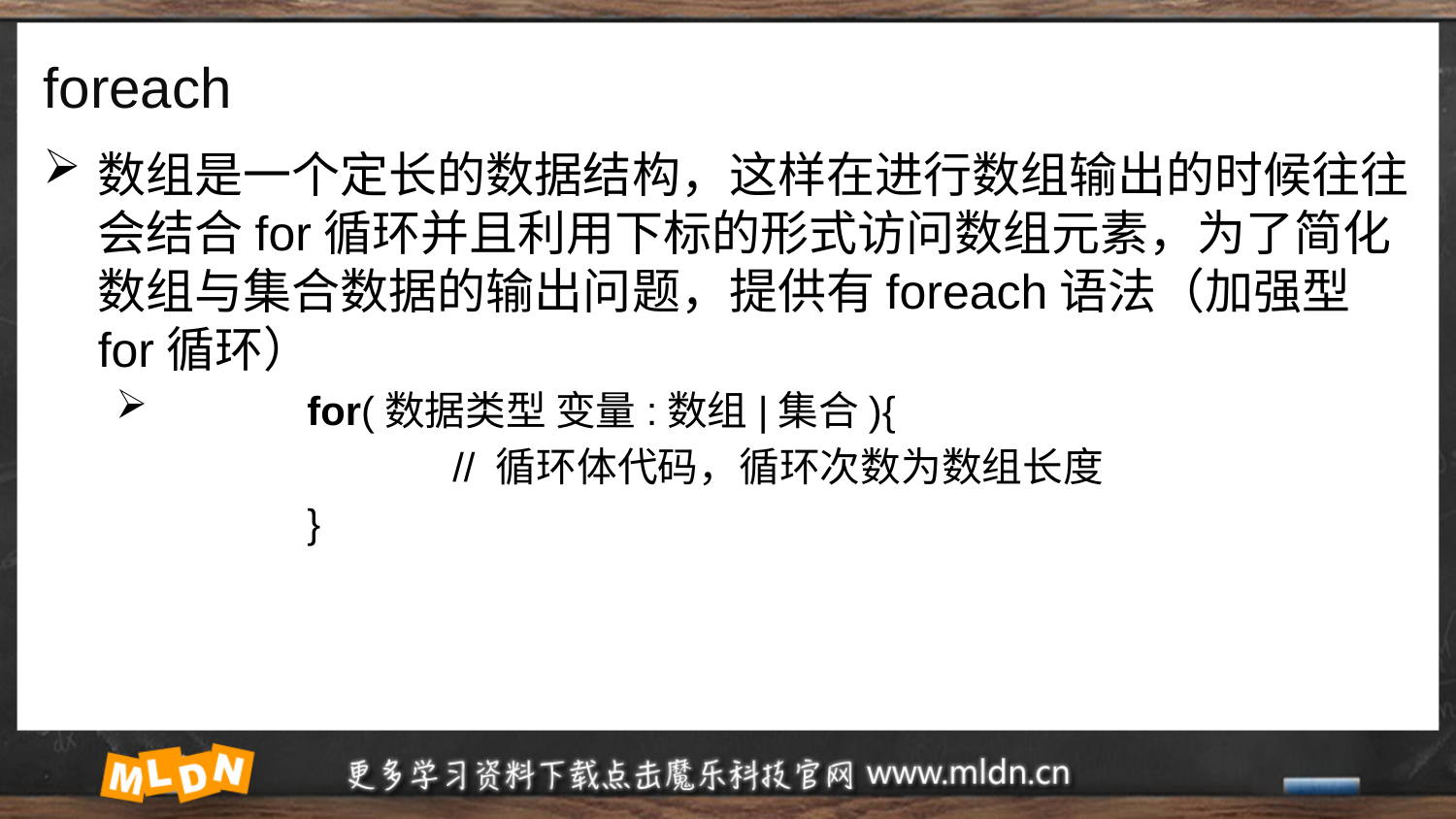

# foreach
数组是一个定长的数据结构，这样在进行数组输出的时候往往会结合for循环并且利用下标的形式访问数组元素，为了简化数组与集合数据的输出问题，提供有foreach语法（加强型for循环）
	for(数据类型 变量:数组|集合){
			// 循环体代码，循环次数为数组长度
		}